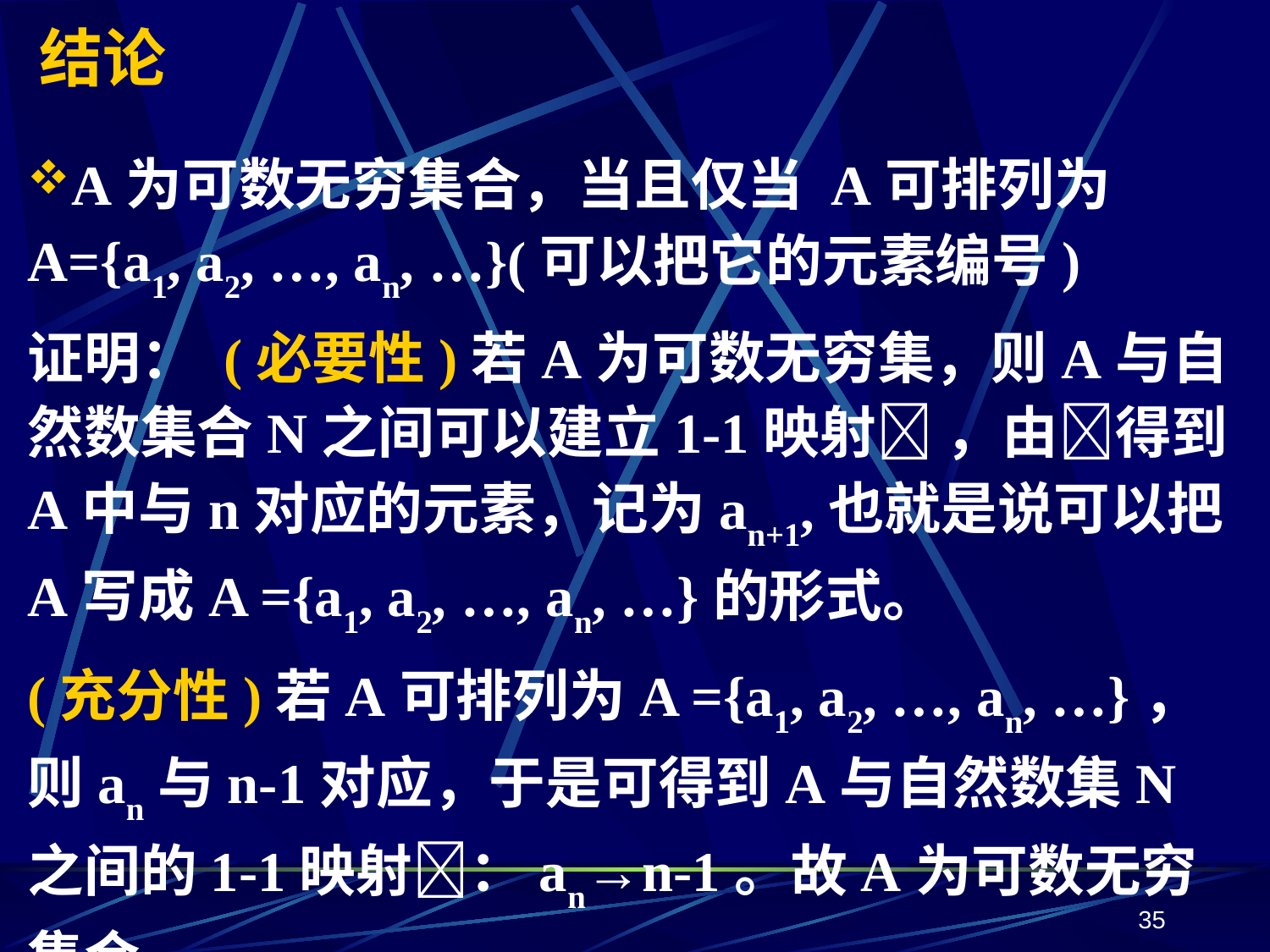

# 结论
A为可数无穷集合，当且仅当 A可排列为A={a1, a2, …, an, …}(可以把它的元素编号)
证明： (必要性)若A为可数无穷集，则A与自然数集合N之间可以建立1-1映射σ ，由σ得到A中与n对应的元素，记为an+1,也就是说可以把A写成A ={a1, a2, …, an, …}的形式。
(充分性)若A可排列为A ={a1, a2, …, an, …}，则an与n-1对应，于是可得到A与自然数集N之间的1-1映射σ：an→n-1。故A为可数无穷集合。

35